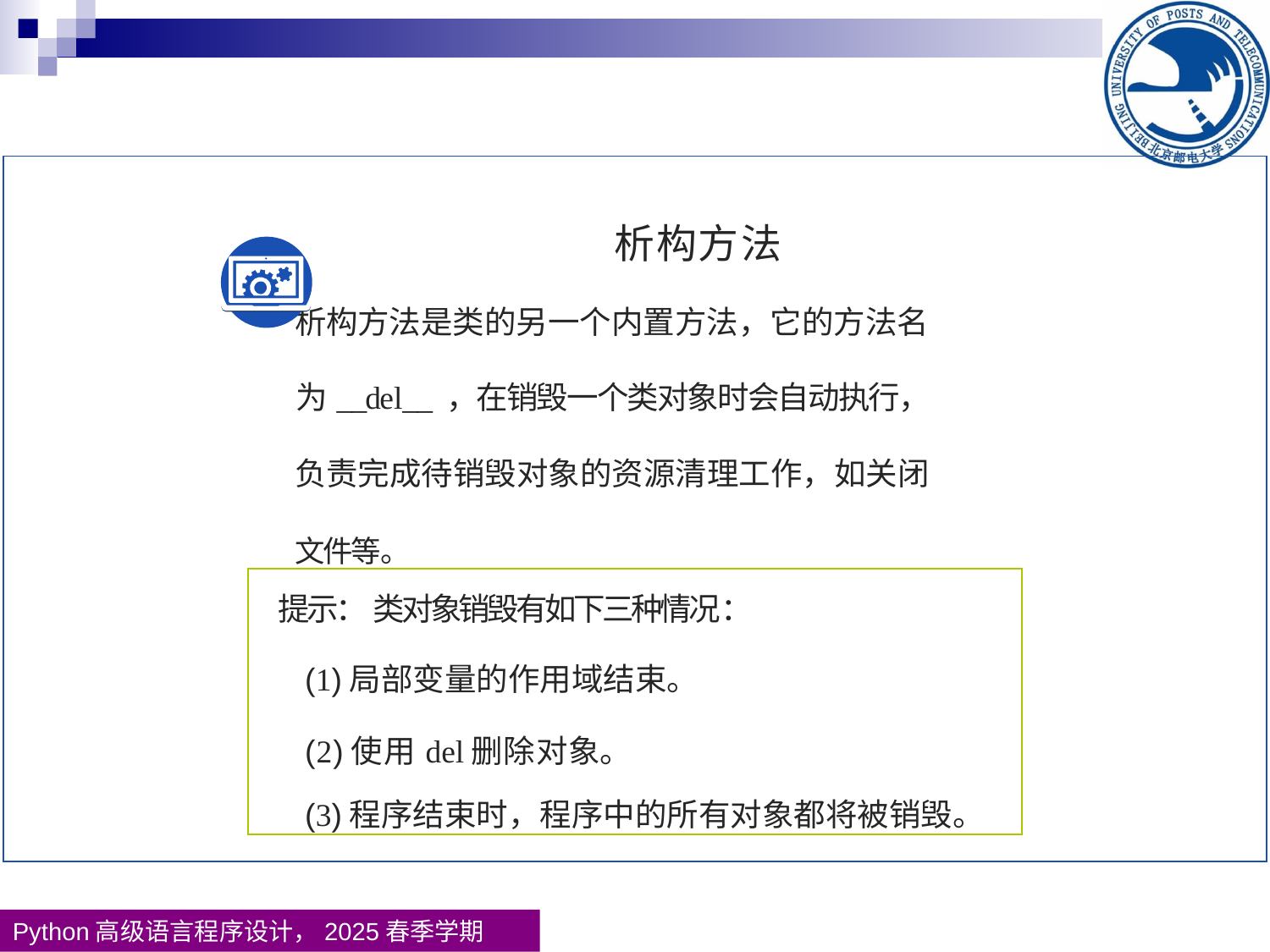

| 析构方法 析构方法是类的另一个内置方法，它的方法名 为\_\_del\_\_ ，在销毁一个类对象时会自动执行， 负责完成待销毁对象的资源清理工作，如关闭 文件等。 |
| --- |

| 提示： 类对象销毁有如下三种情况： (1)局部变量的作用域结束。 (2)使用del删除对象。 (3)程序结束时，程序中的所有对象都将被销毁。 |
| --- |